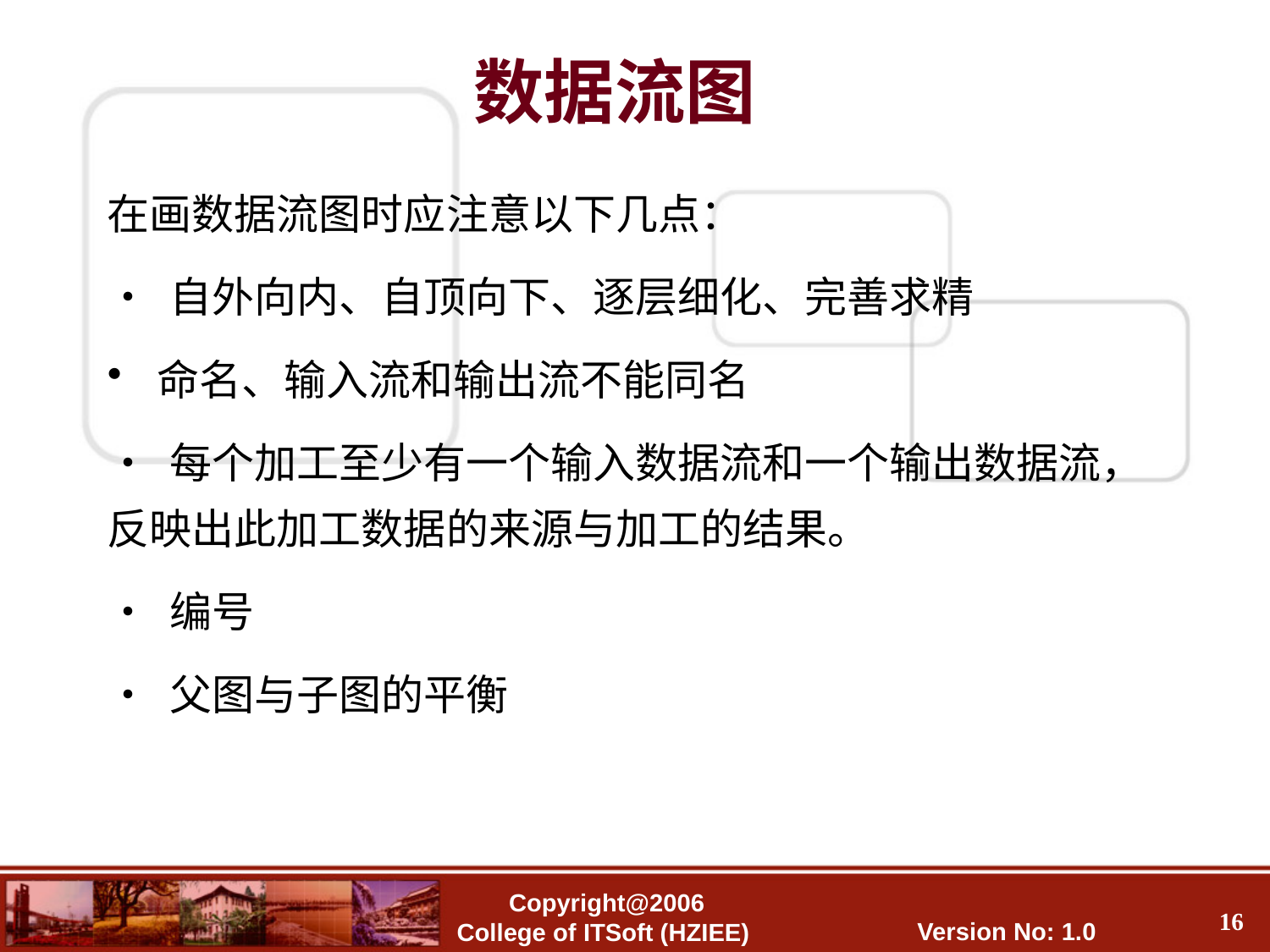

数据流图
在画数据流图时应注意以下几点：
• 自外向内、自顶向下、逐层细化、完善求精
 命名、输入流和输出流不能同名
• 每个加工至少有一个输入数据流和一个输出数据流，反映出此加工数据的来源与加工的结果。
• 编号
• 父图与子图的平衡